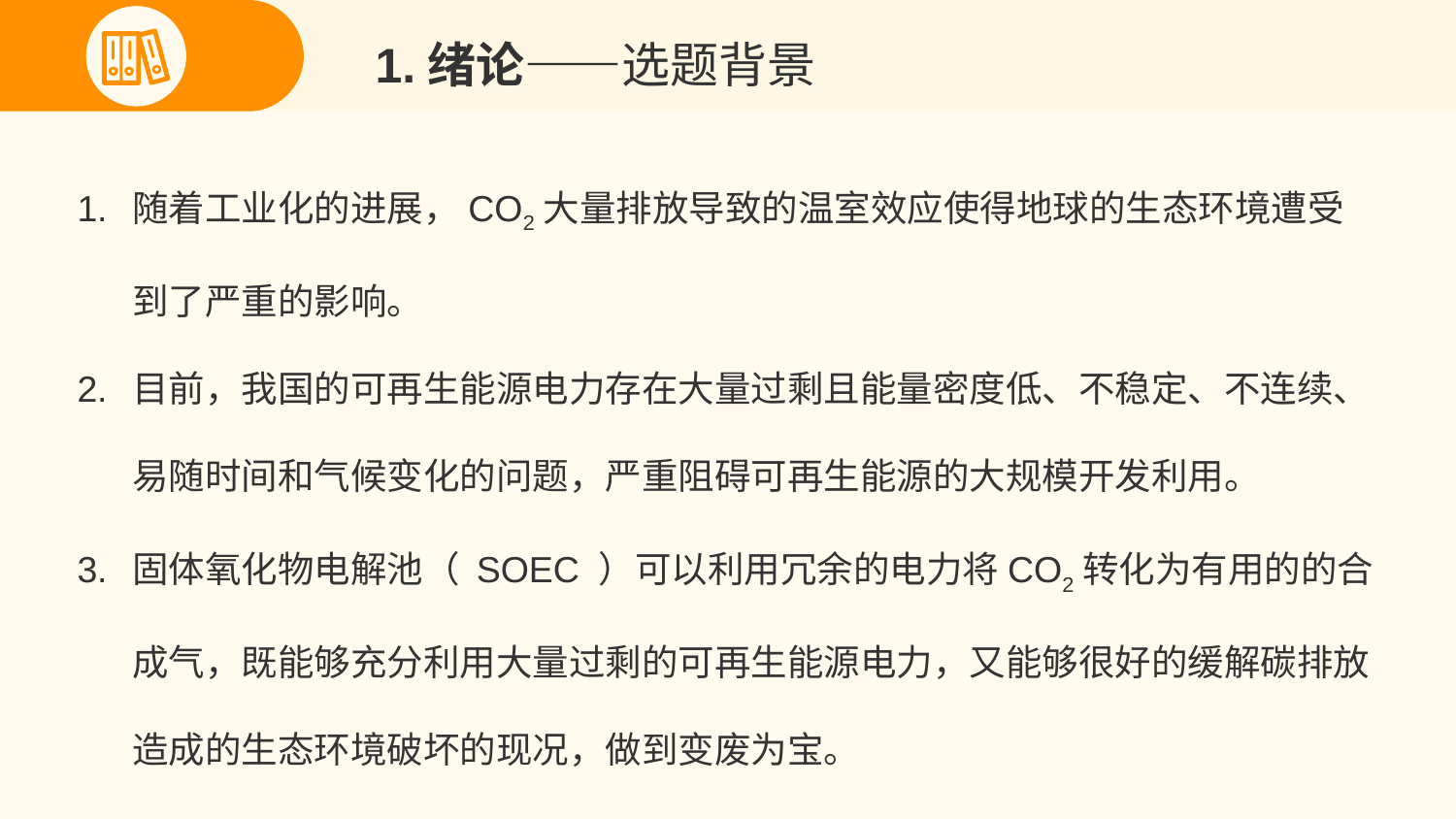

1.绪论——选题背景

随着工业化的进展，CO2大量排放导致的温室效应使得地球的生态环境遭受到了严重的影响。
目前，我国的可再生能源电力存在大量过剩且能量密度低、不稳定、不连续、易随时间和气候变化的问题，严重阻碍可再生能源的大规模开发利用。
固体氧化物电解池（ SOEC ）可以利用冗余的电力将CO2转化为有用的的合成气，既能够充分利用大量过剩的可再生能源电力，又能够很好的缓解碳排放造成的生态环境破坏的现况，做到变废为宝。